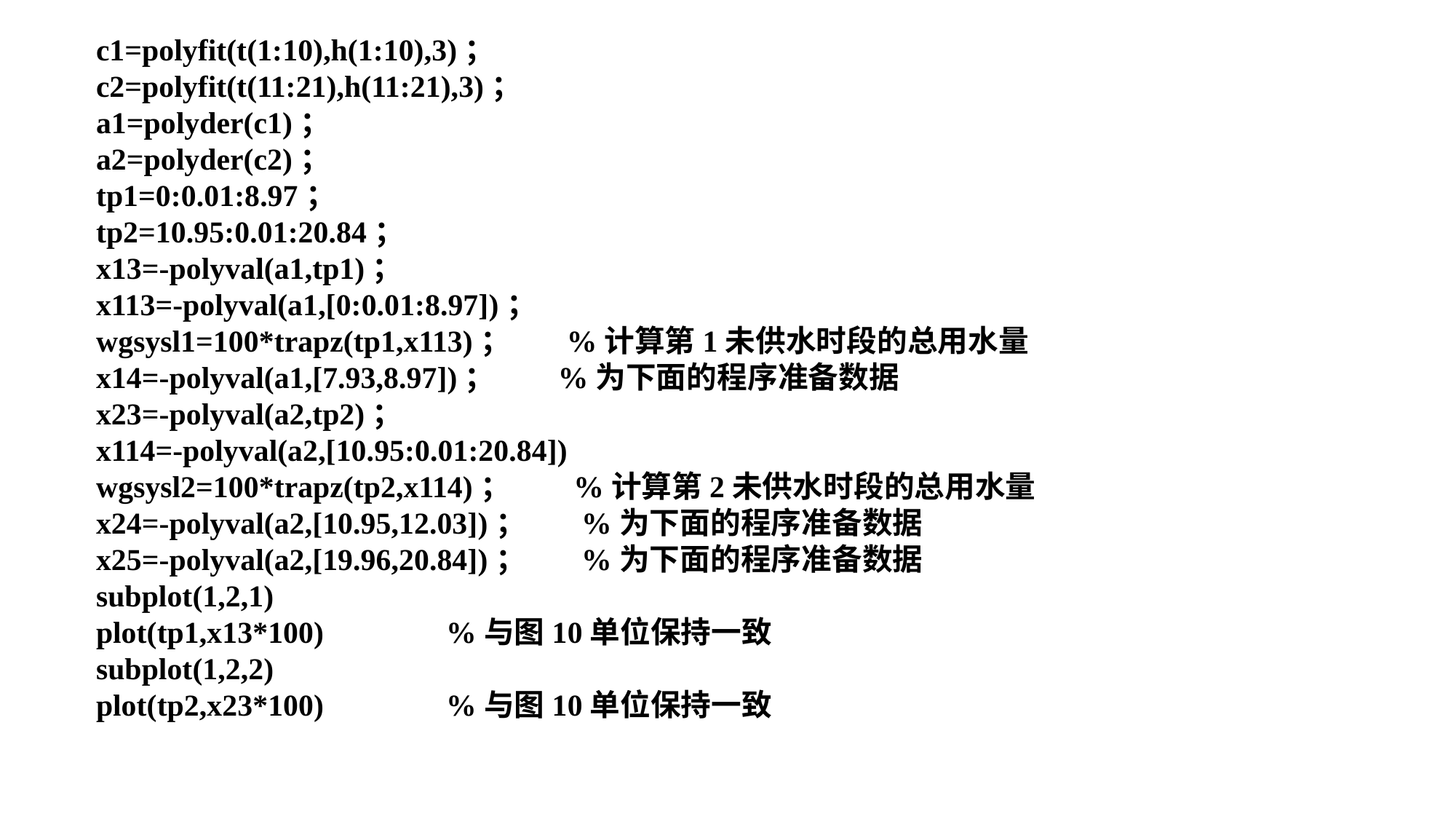

c1=polyfit(t(1:10),h(1:10),3)；
c2=polyfit(t(11:21),h(11:21),3)；
a1=polyder(c1)；
a2=polyder(c2)；
tp1=0:0.01:8.97；
tp2=10.95:0.01:20.84；
x13=-polyval(a1,tp1)；
x113=-polyval(a1,[0:0.01:8.97])；
wgsysl1=100*trapz(tp1,x113)；       %计算第1未供水时段的总用水量
x14=-polyval(a1,[7.93,8.97])；        %为下面的程序准备数据
x23=-polyval(a2,tp2)；
x114=-polyval(a2,[10.95:0.01:20.84])
wgsysl2=100*trapz(tp2,x114)；        %计算第2未供水时段的总用水量
x24=-polyval(a2,[10.95,12.03])；       %为下面的程序准备数据
x25=-polyval(a2,[19.96,20.84])；       %为下面的程序准备数据
subplot(1,2,1)
plot(tp1,x13*100)                %与图10单位保持一致
subplot(1,2,2)
plot(tp2,x23*100)                %与图10单位保持一致